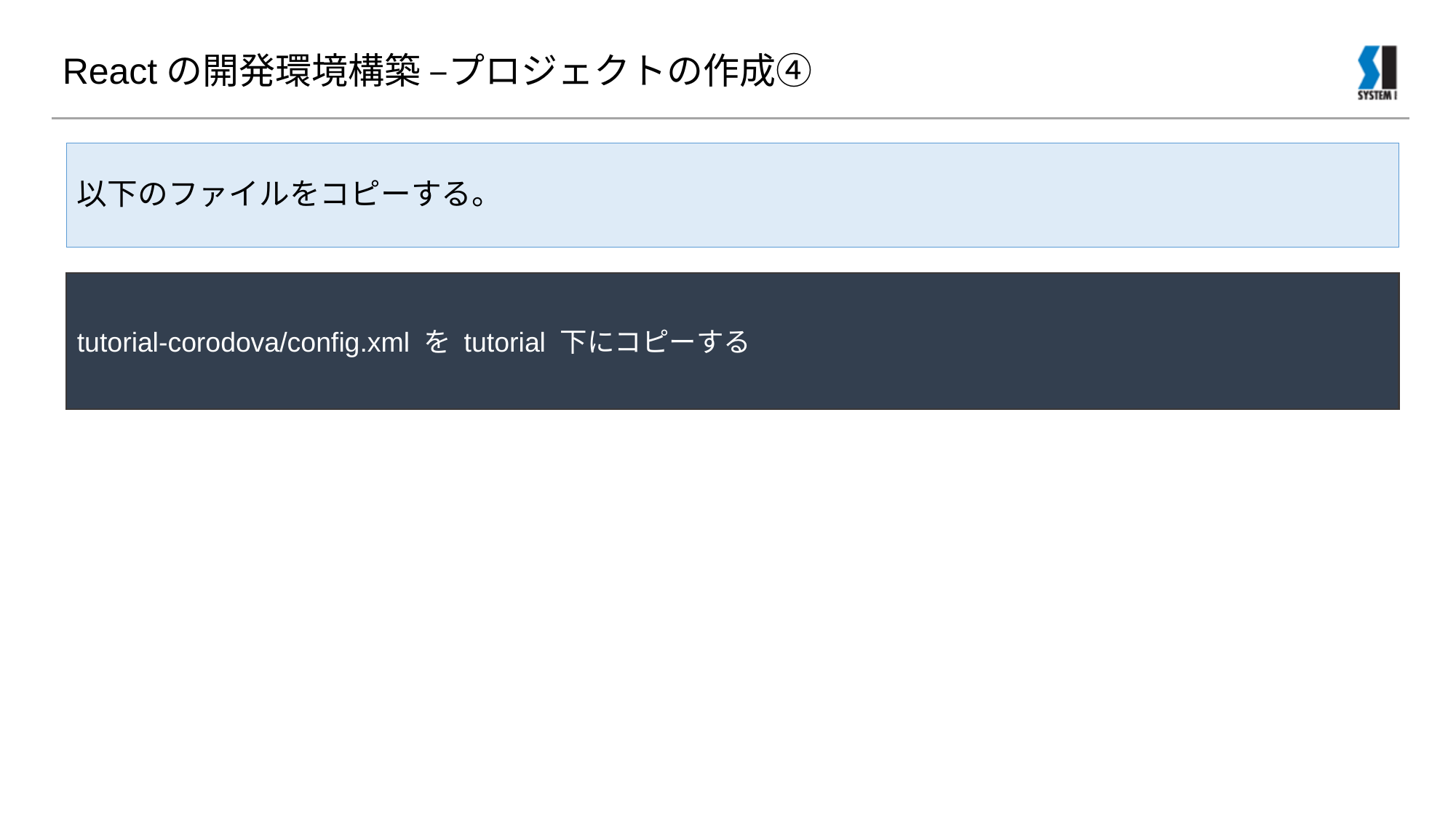

# Reactの開発環境構築 –プロジェクトの作成④
以下のファイルをコピーする。
tutorial-corodova/config.xml を tutorial 下にコピーする